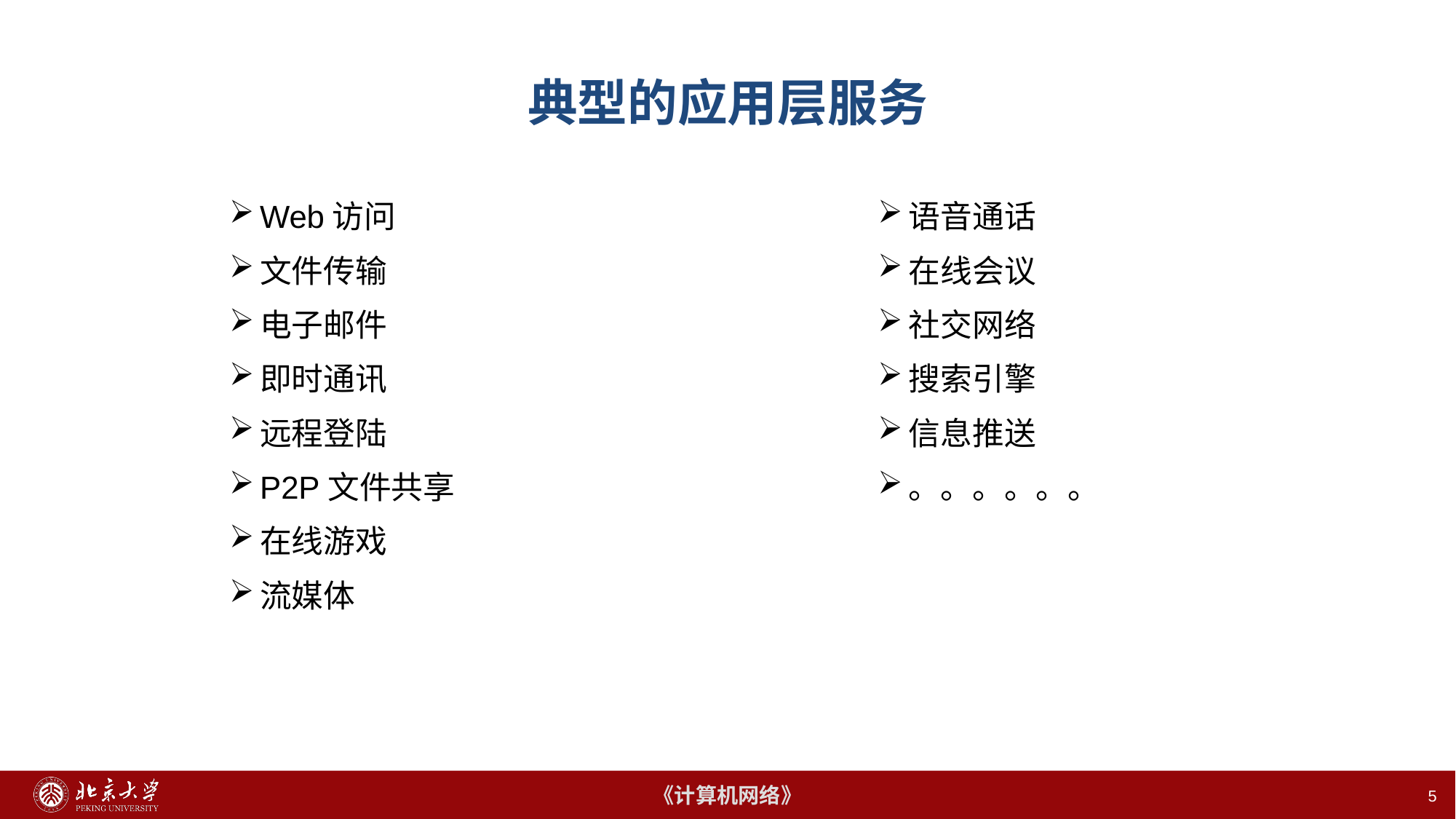

# 典型的应用层服务
Web访问
文件传输
电子邮件
即时通讯
远程登陆
P2P文件共享
在线游戏
流媒体
语音通话
在线会议
社交网络
搜索引擎
信息推送
。。。。。。
5